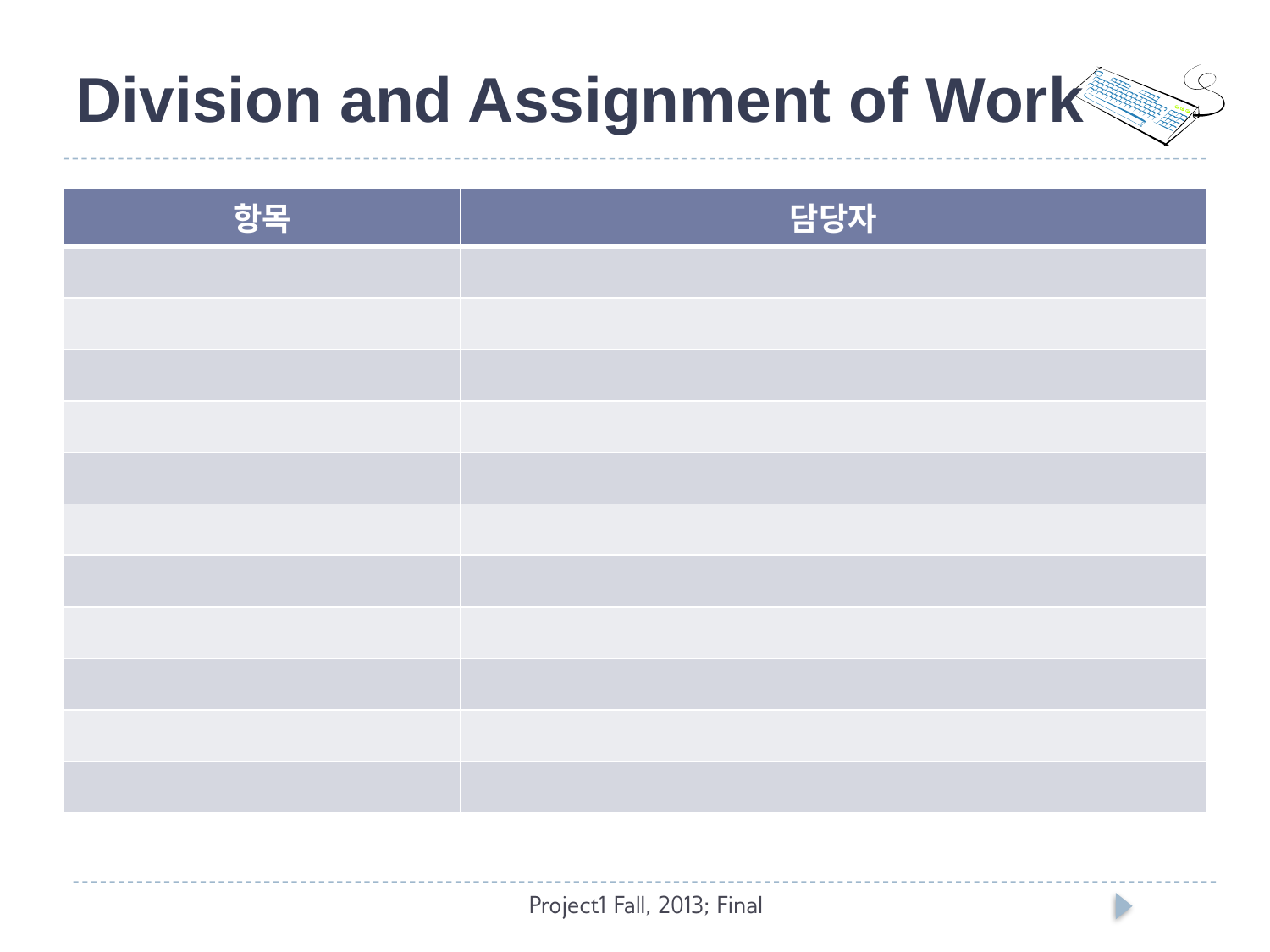

# Division and Assignment of Work
| 항목 | 담당자 |
| --- | --- |
|  |  |
|  |  |
|  |  |
|  |  |
|  |  |
|  |  |
|  |  |
|  |  |
|  |  |
|  |  |
|  |  |
Project1 Fall, 2013; Final